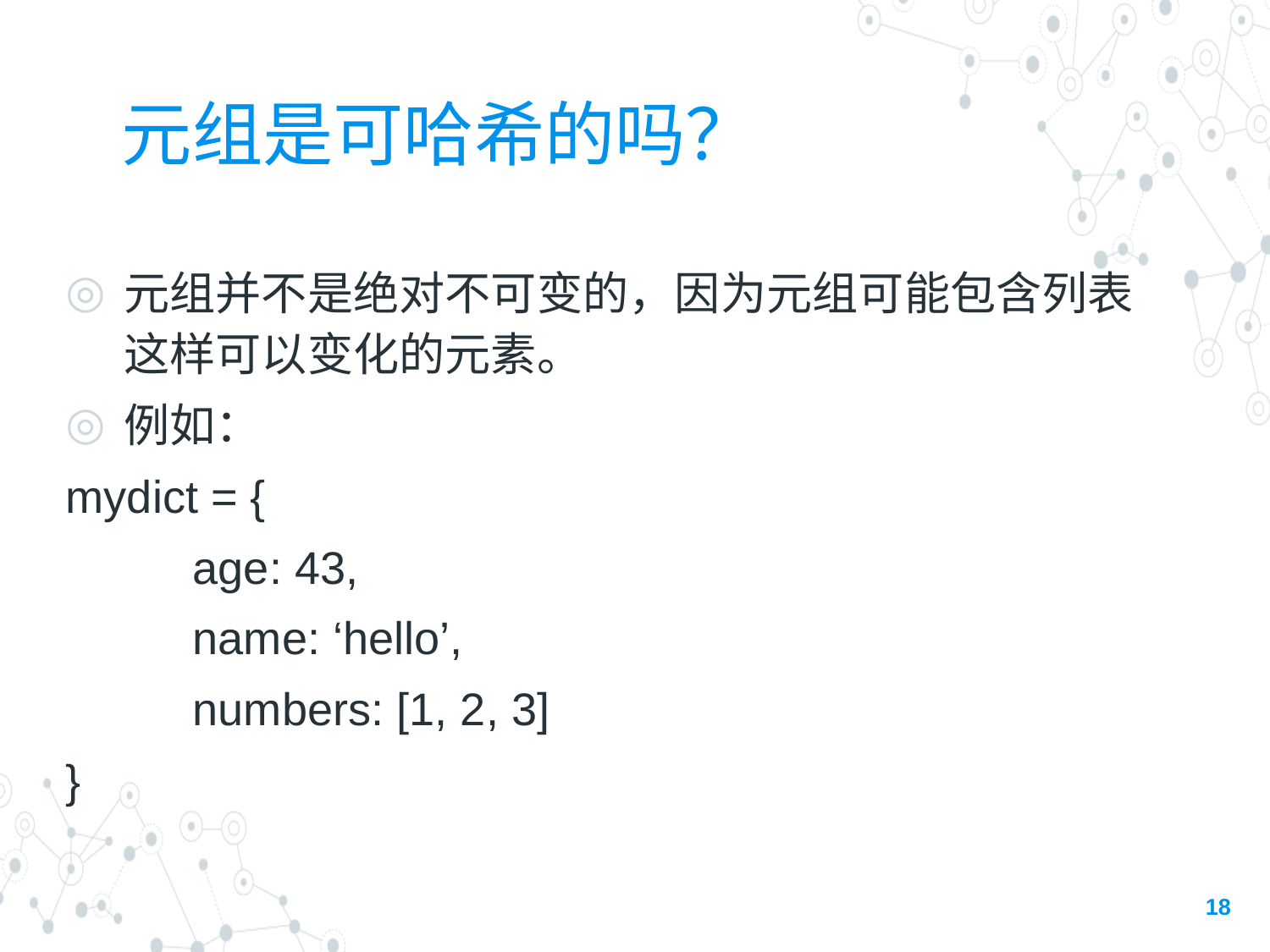

# 元组是可哈希的吗？
元组并不是绝对不可变的，因为元组可能包含列表这样可以变化的元素。
例如：
mydict = {
	age: 43,
	name: ‘hello’,
	numbers: [1, 2, 3]
}
18